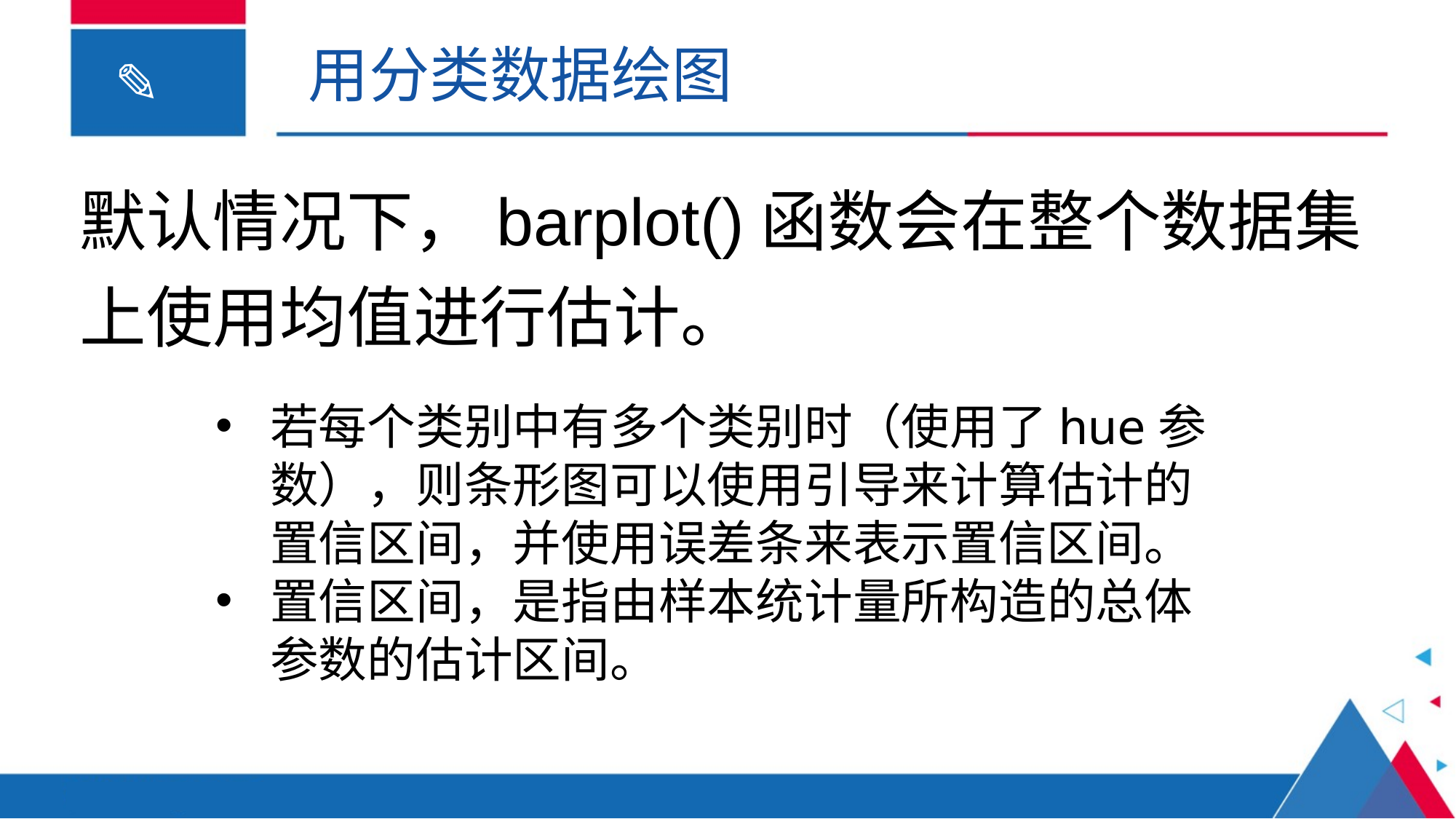

用分类数据绘图
默认情况下，barplot()函数会在整个数据集上使用均值进行估计。
若每个类别中有多个类别时（使用了hue参数），则条形图可以使用引导来计算估计的置信区间，并使用误差条来表示置信区间。
置信区间，是指由样本统计量所构造的总体参数的估计区间。